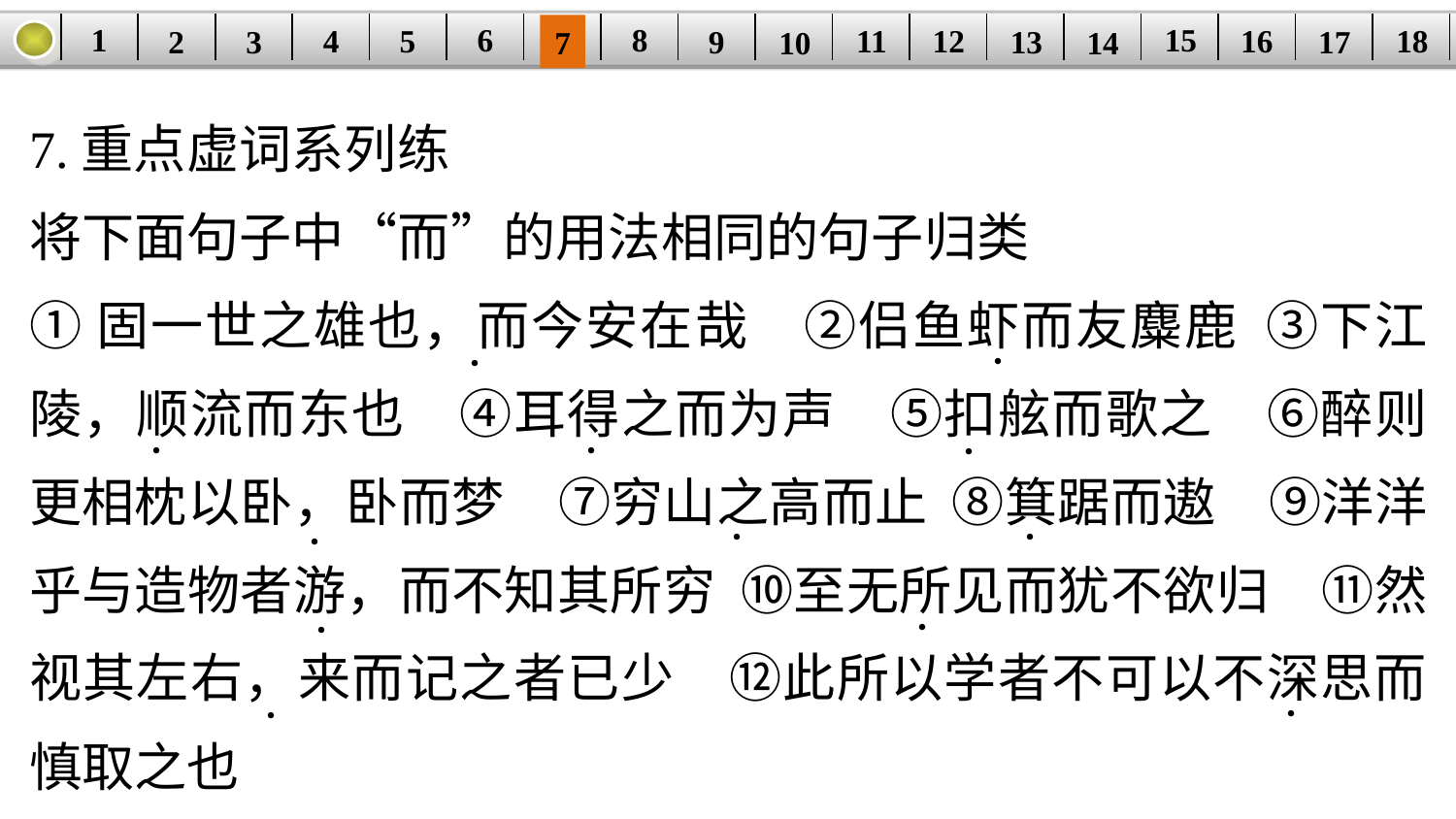

1
8
15
6
11
18
5
16
|  |  |  |  |  |  |  |  |  |  |  |  |  |  |  |  |  |  |
| --- | --- | --- | --- | --- | --- | --- | --- | --- | --- | --- | --- | --- | --- | --- | --- | --- | --- |
12
4
17
13
3
9
2
14
7
10

7.重点虚词系列练
将下面句子中“而”的用法相同的句子归类
①固一世之雄也，而今安在哉　②侣鱼虾而友麋鹿  ③下江陵，顺流而东也　④耳得之而为声　⑤扣舷而歌之　⑥醉则更相枕以卧，卧而梦　⑦穷山之高而止  ⑧箕踞而遨　⑨洋洋乎与造物者游，而不知其所穷  ⑩至无所见而犹不欲归　⑪然视其左右，来而记之者已少　⑫此所以学者不可以不深思而慎取之也
·
·
·
·
·
·
·
·
·
·
·
·